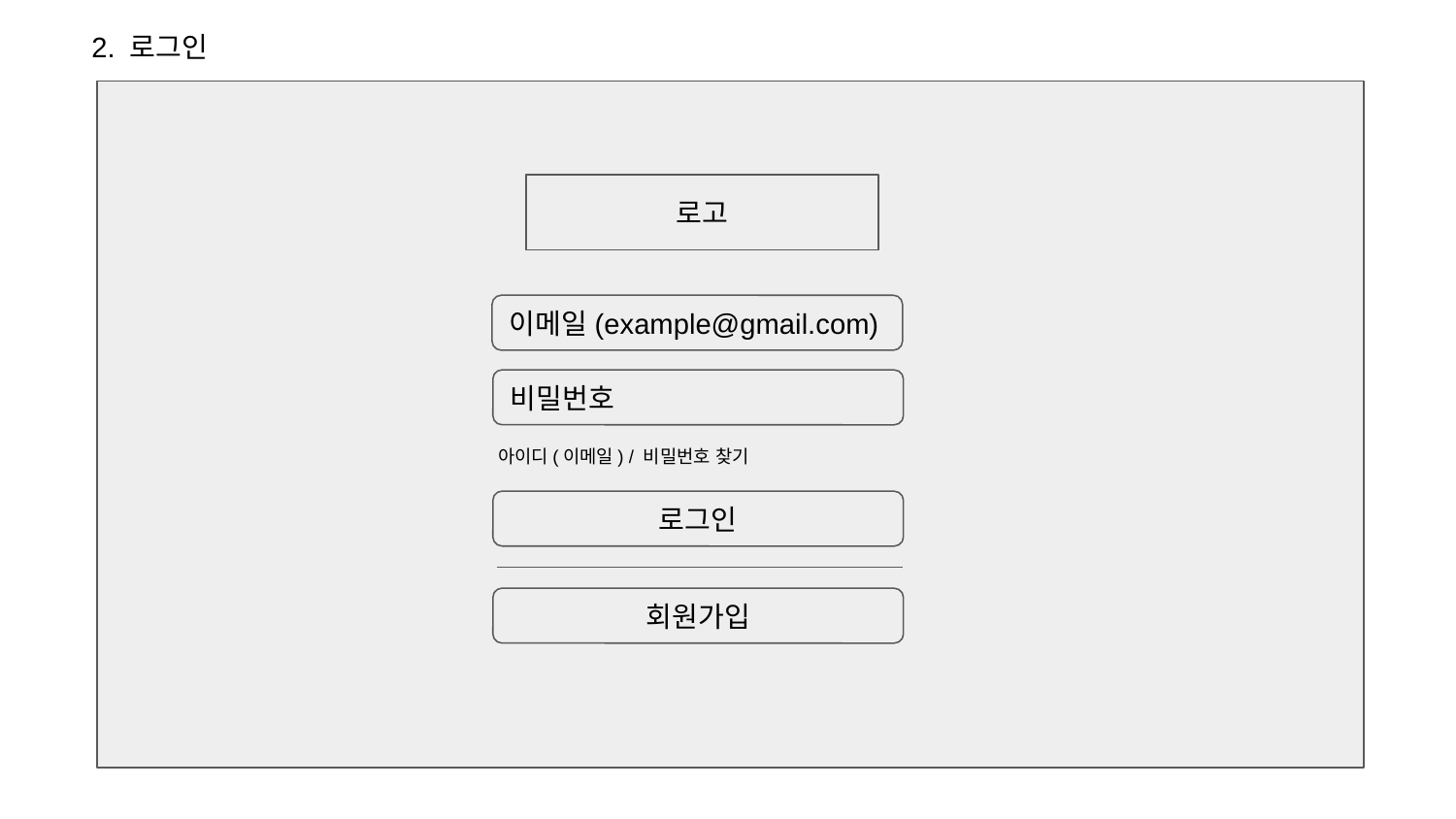

2. 로그인

로고
이메일(example@gmail.com)
비밀번호
아이디(이메일) / 비밀번호 찾기
로그인
회원가입